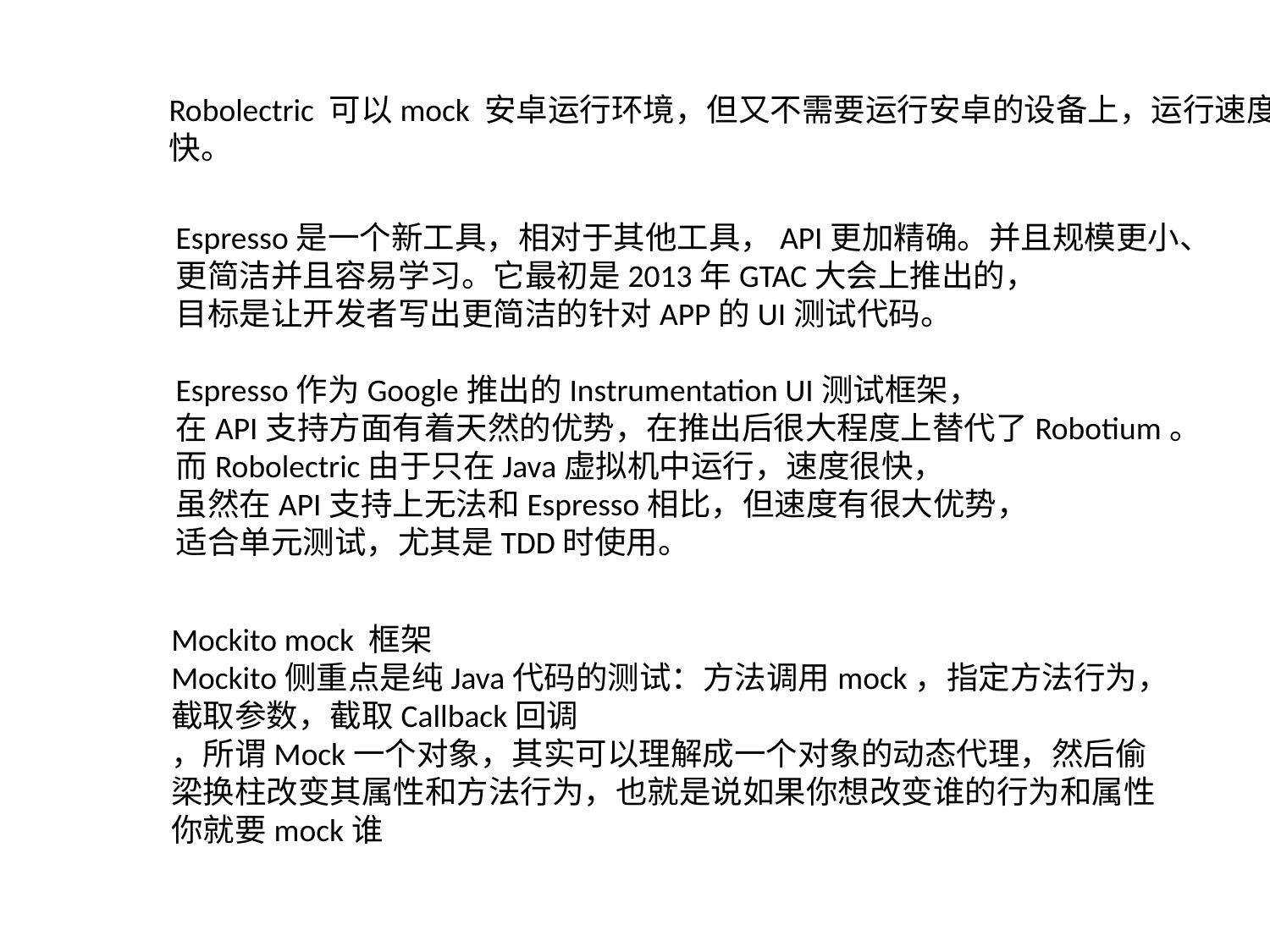

Robolectric 可以mock 安卓运行环境，但又不需要运行安卓的设备上，运行速度
快。
Espresso是一个新工具，相对于其他工具，API更加精确。并且规模更小、
更简洁并且容易学习。它最初是2013年GTAC大会上推出的，
目标是让开发者写出更简洁的针对APP的UI测试代码。

Espresso作为Google推出的Instrumentation UI测试框架，
在API支持方面有着天然的优势，在推出后很大程度上替代了Robotium。
而Robolectric由于只在Java虚拟机中运行，速度很快，
虽然在API支持上无法和Espresso相比，但速度有很大优势，
适合单元测试，尤其是TDD时使用。
Mockito mock 框架
Mockito侧重点是纯Java代码的测试：方法调用mock，指定方法行为，截取参数，截取Callback回调
，所谓Mock一个对象，其实可以理解成一个对象的动态代理，然后偷梁换柱改变其属性和方法行为，也就是说如果你想改变谁的行为和属性你就要mock谁